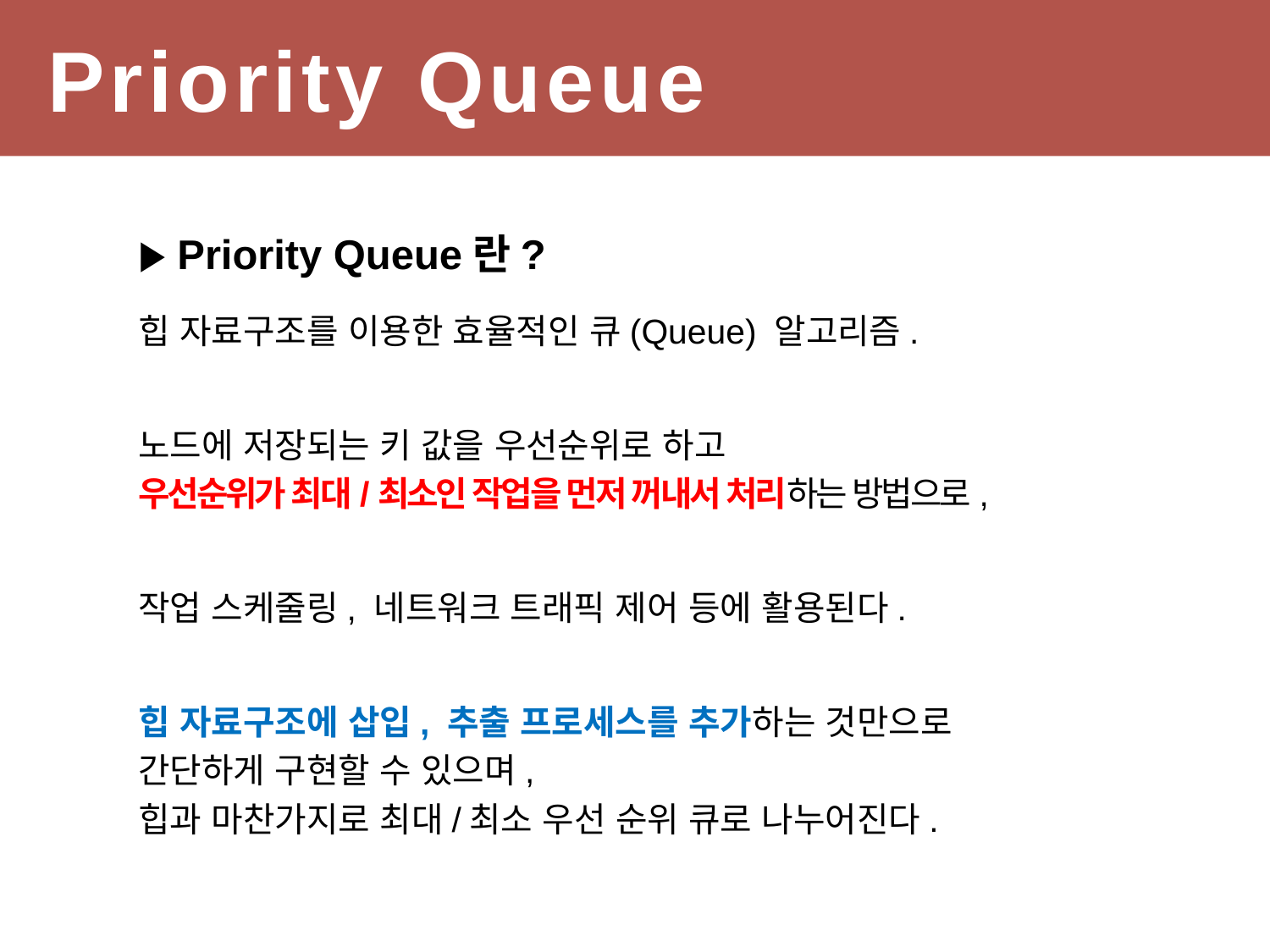

# Priority Queue
▶ Priority Queue란?

	힙 자료구조를 이용한 효율적인 큐(Queue) 알고리즘.

	노드에 저장되는 키 값을 우선순위로 하고
	우선순위가 최대/최소인 작업을 먼저 꺼내서 처리하는 방법으로,

	작업 스케줄링, 네트워크 트래픽 제어 등에 활용된다.

	힙 자료구조에 삽입, 추출 프로세스를 추가하는 것만으로
	간단하게 구현할 수 있으며,
	힙과 마찬가지로 최대/최소 우선 순위 큐로 나누어진다.